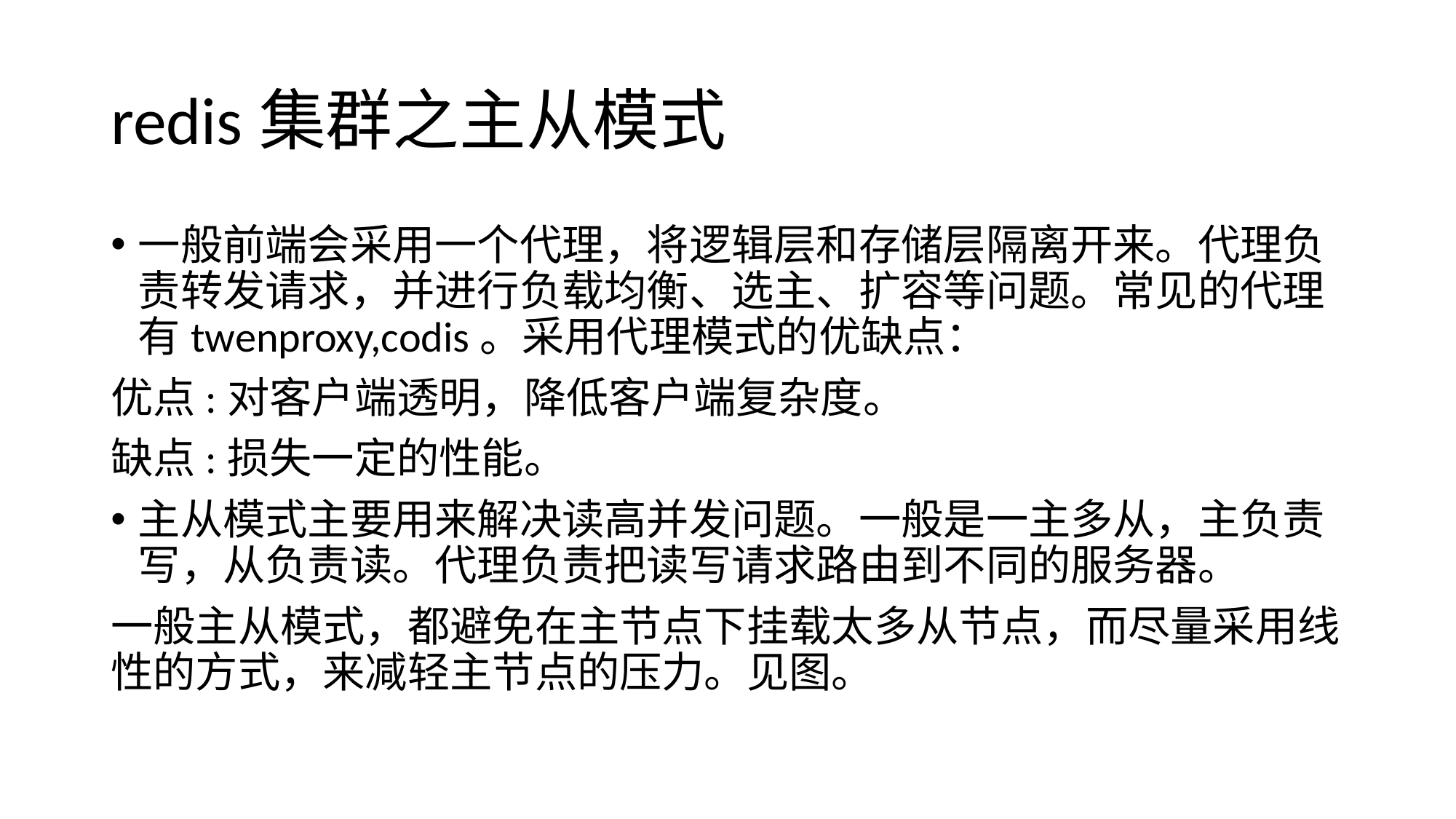

# redis集群之主从模式
一般前端会采用一个代理，将逻辑层和存储层隔离开来。代理负责转发请求，并进行负载均衡、选主、扩容等问题。常见的代理有twenproxy,codis。采用代理模式的优缺点：
优点:对客户端透明，降低客户端复杂度。
缺点:损失一定的性能。
主从模式主要用来解决读高并发问题。一般是一主多从，主负责写，从负责读。代理负责把读写请求路由到不同的服务器。
一般主从模式，都避免在主节点下挂载太多从节点，而尽量采用线性的方式，来减轻主节点的压力。见图。